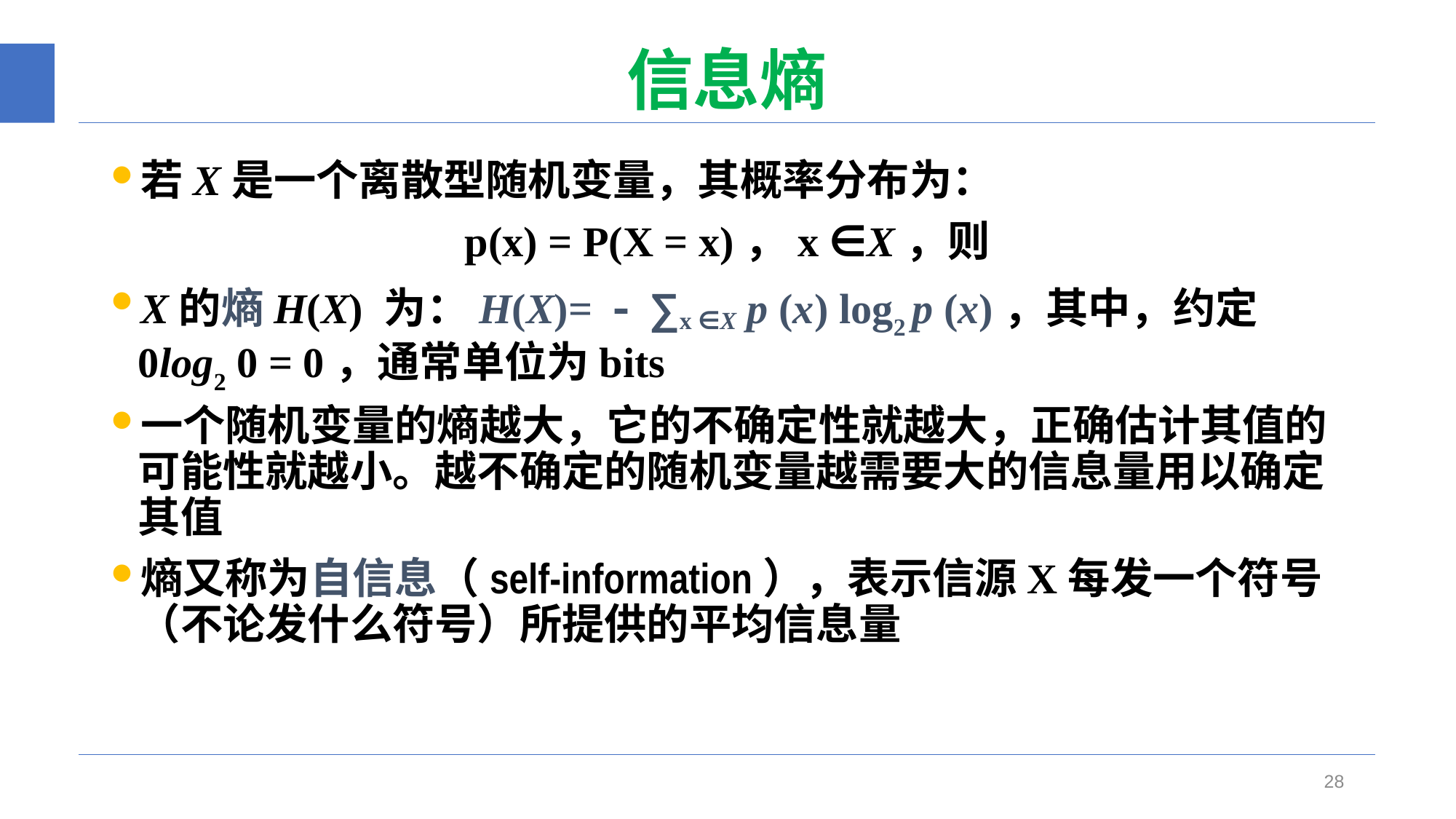

# 信息熵
若X是一个离散型随机变量，其概率分布为：
p(x) = P(X = x)，x ∈X，则
X的熵H(X) 为：H(X)= − ∑x ∈X p (x) log2 p (x)，其中，约定0log2 0 = 0，通常单位为bits
一个随机变量的熵越大，它的不确定性就越大，正确估计其值的可能性就越小。越不确定的随机变量越需要大的信息量用以确定其值
熵又称为自信息（self-information），表示信源X每发一个符号（不论发什么符号）所提供的平均信息量

28